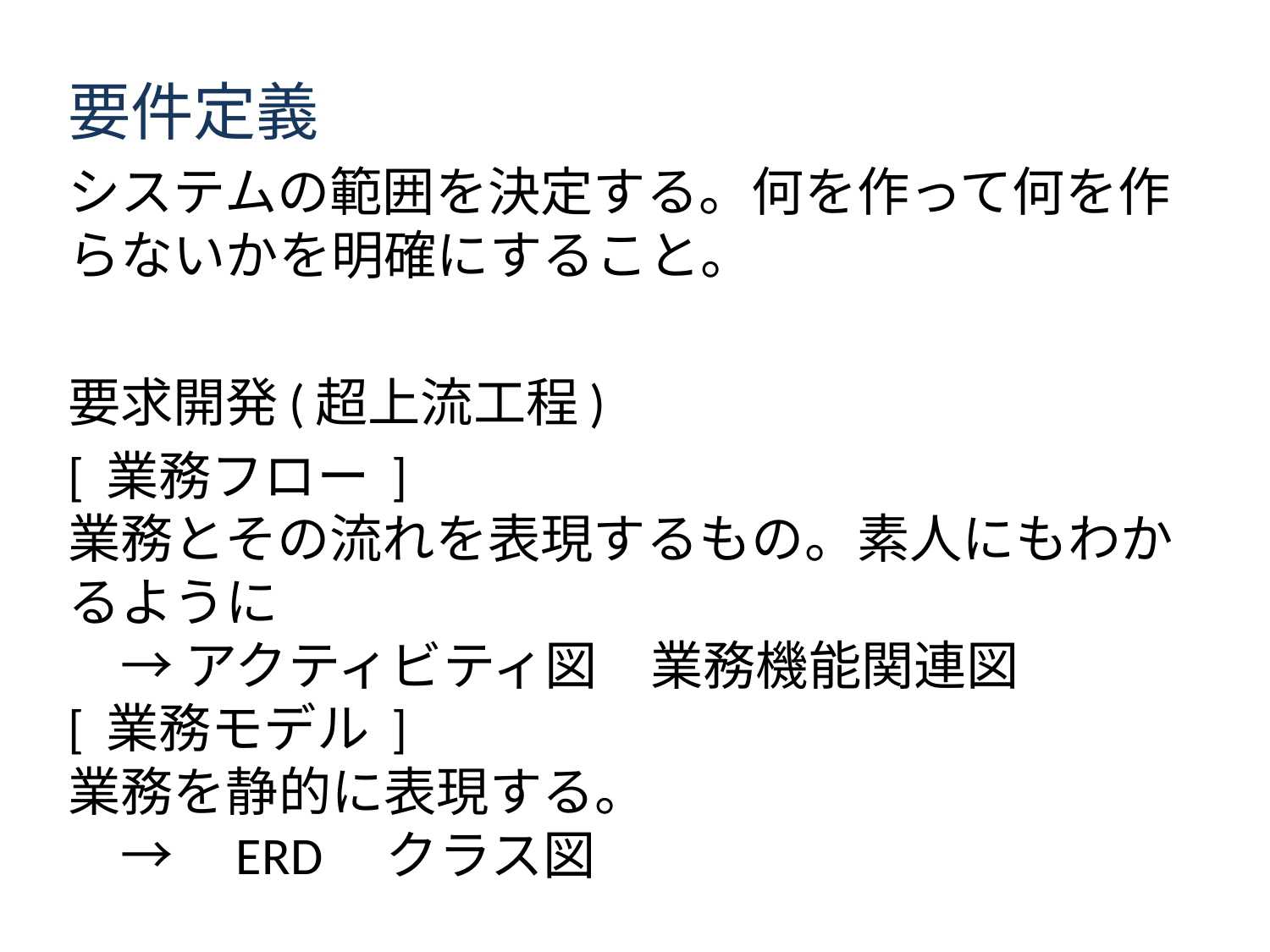

要件定義
システムの範囲を決定する。何を作って何を作らないかを明確にすること。

要求開発(超上流工程)
[ 業務フロー ]　
業務とその流れを表現するもの。素人にもわかるように
　→ アクティビティ図　業務機能関連図
[ 業務モデル ]
業務を静的に表現する。
　→　ERD　クラス図